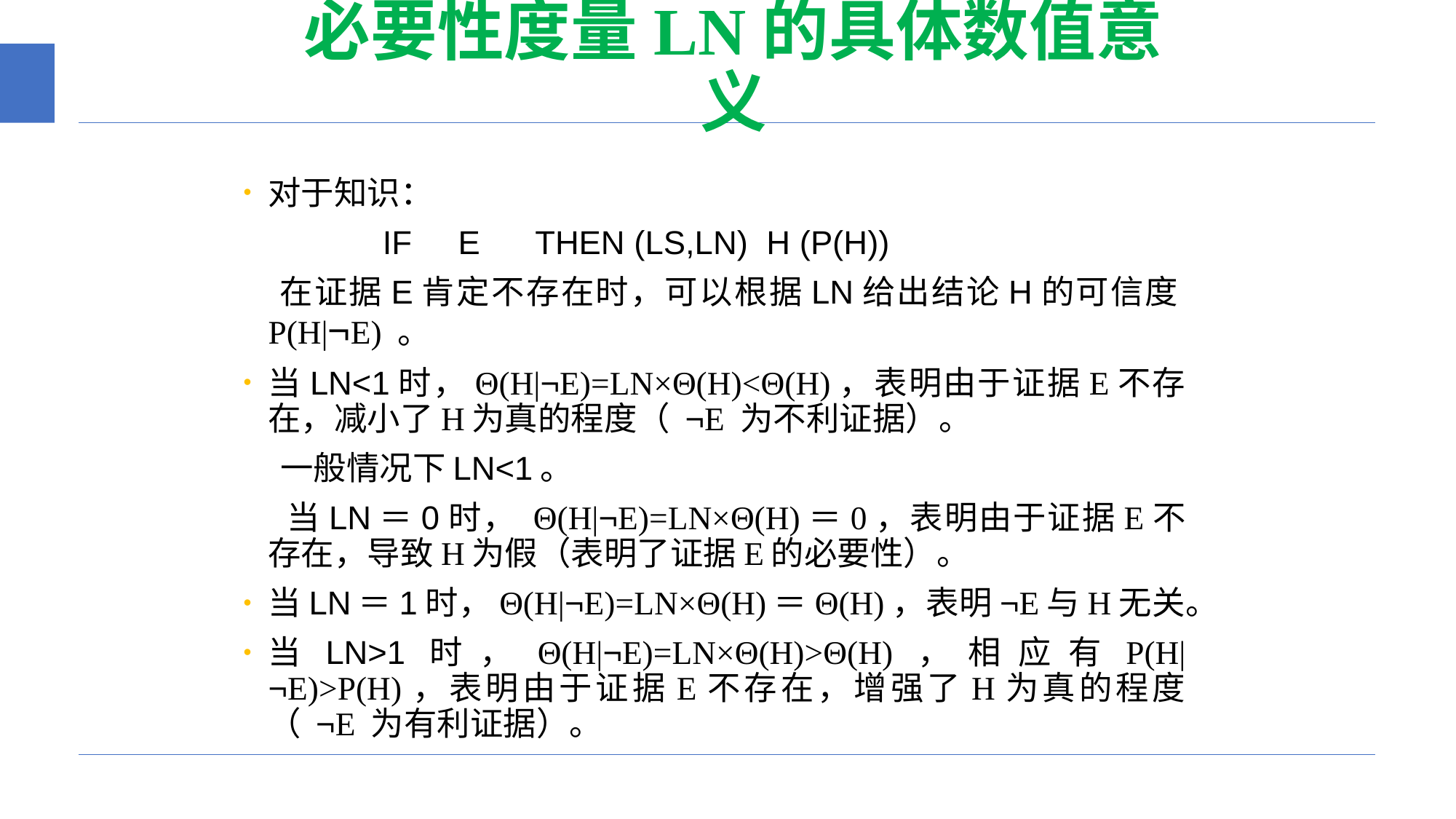

# 必要性度量LN的具体数值意义
对于知识：
               IF     E      THEN (LS,LN)  H (P(H))
   在证据E肯定不存在时，可以根据LN给出结论H的可信度P(H|¬E) 。
当LN<1时，Θ(H|¬E)=LN×Θ(H)<Θ(H)，表明由于证据E不存在，减小了H为真的程度（ ¬E 为不利证据）。
    一般情况下LN<1。
    当LN＝0时， Θ(H|¬E)=LN×Θ(H)＝0，表明由于证据E不存在，导致H为假（表明了证据E的必要性）。
当LN＝1时，Θ(H|¬E)=LN×Θ(H)＝Θ(H)，表明¬E与H无关。
当LN>1时，Θ(H|¬E)=LN×Θ(H)>Θ(H)，相应有P(H|¬E)>P(H)，表明由于证据E不存在，增强了H为真的程度（ ¬E 为有利证据）。